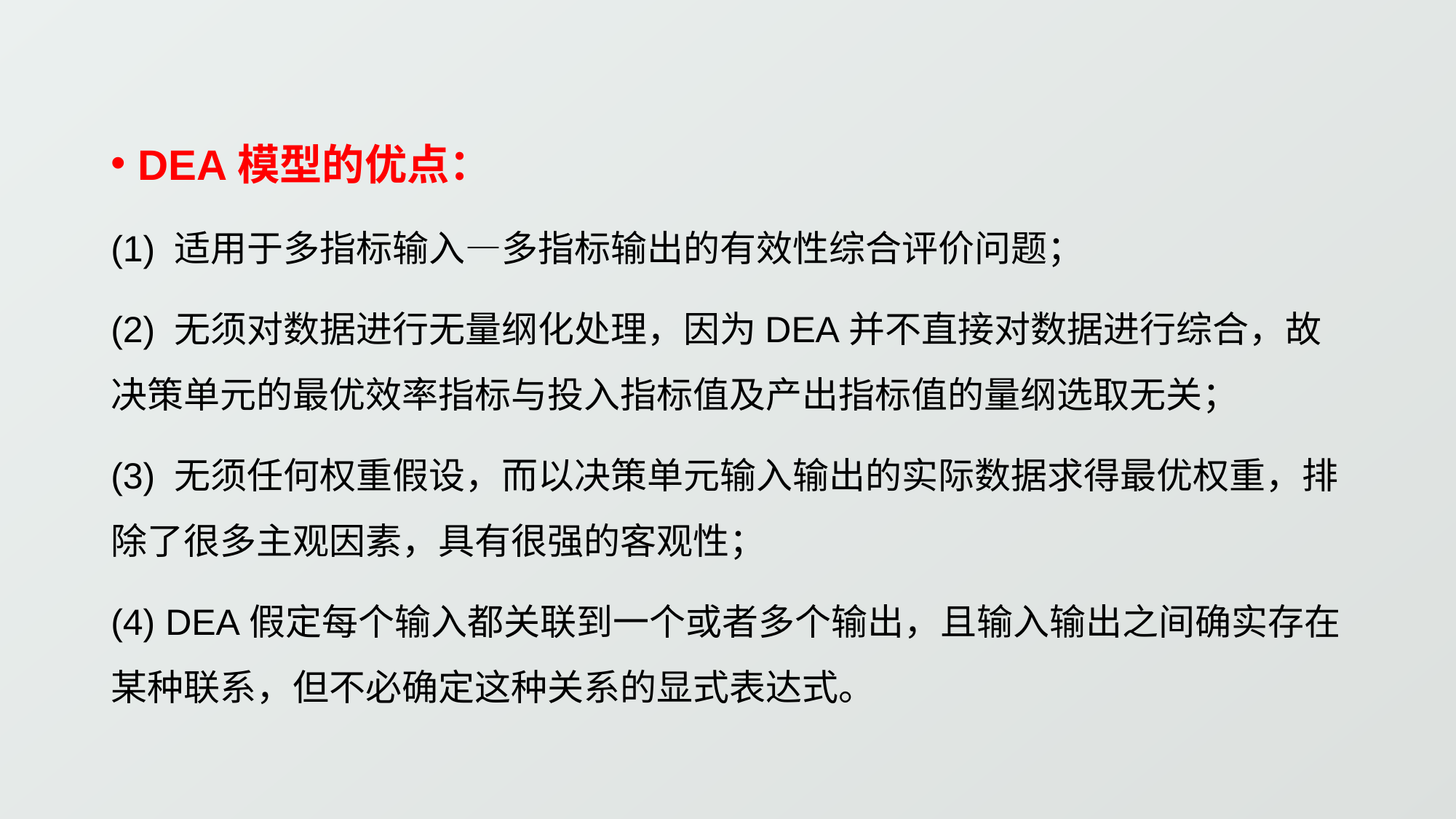

DEA模型的优点：
(1) 适用于多指标输入—多指标输出的有效性综合评价问题；
(2) 无须对数据进行无量纲化处理，因为DEA并不直接对数据进行综合，故决策单元的最优效率指标与投入指标值及产出指标值的量纲选取无关；
(3) 无须任何权重假设，而以决策单元输入输出的实际数据求得最优权重，排除了很多主观因素，具有很强的客观性；
(4) DEA假定每个输入都关联到一个或者多个输出，且输入输出之间确实存在某种联系，但不必确定这种关系的显式表达式。